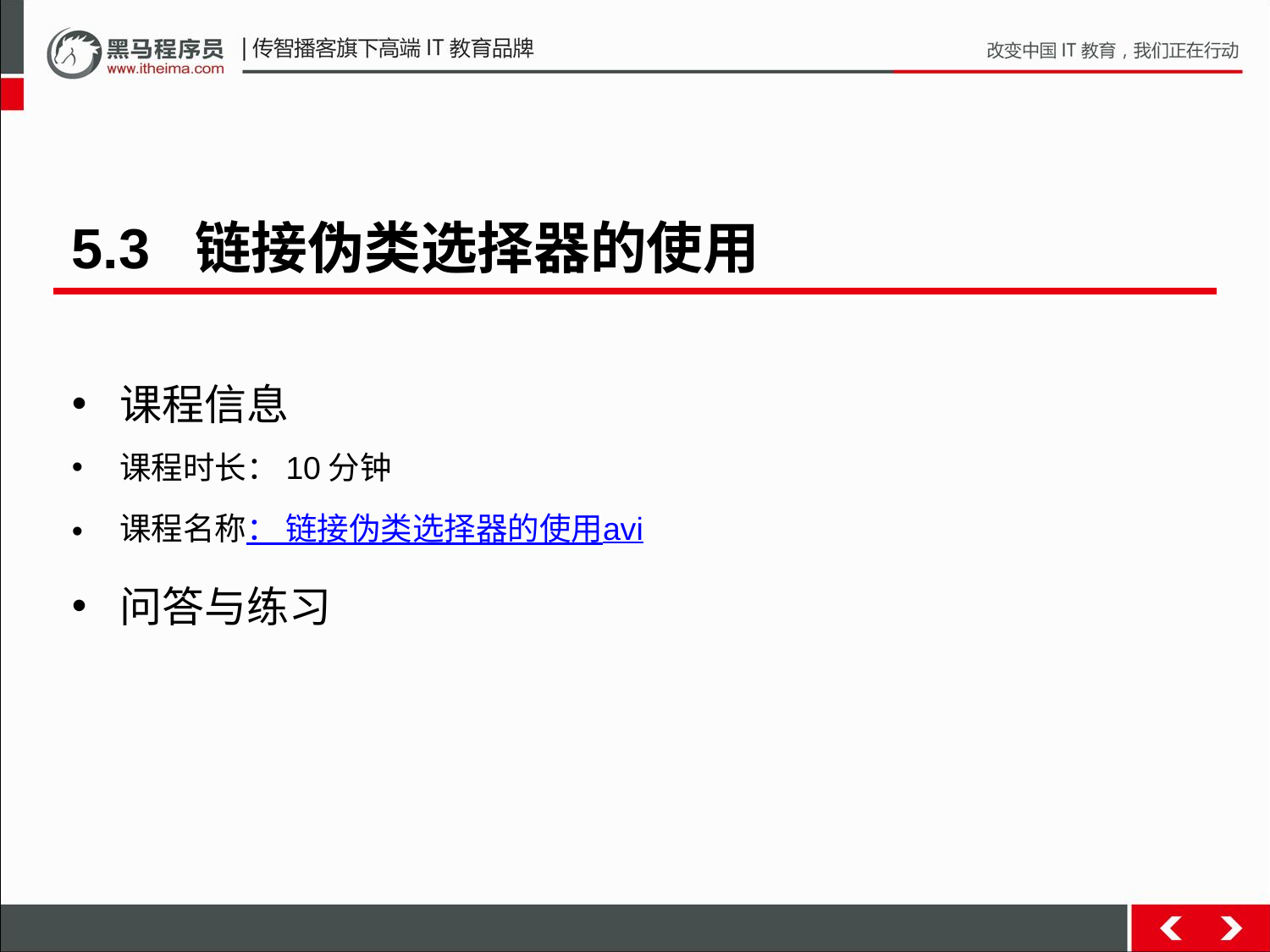

5.3  链接伪类选择器的使用
课程信息
课程时长：10分钟
课程名称： 链接伪类选择器的使用avi
问答与练习